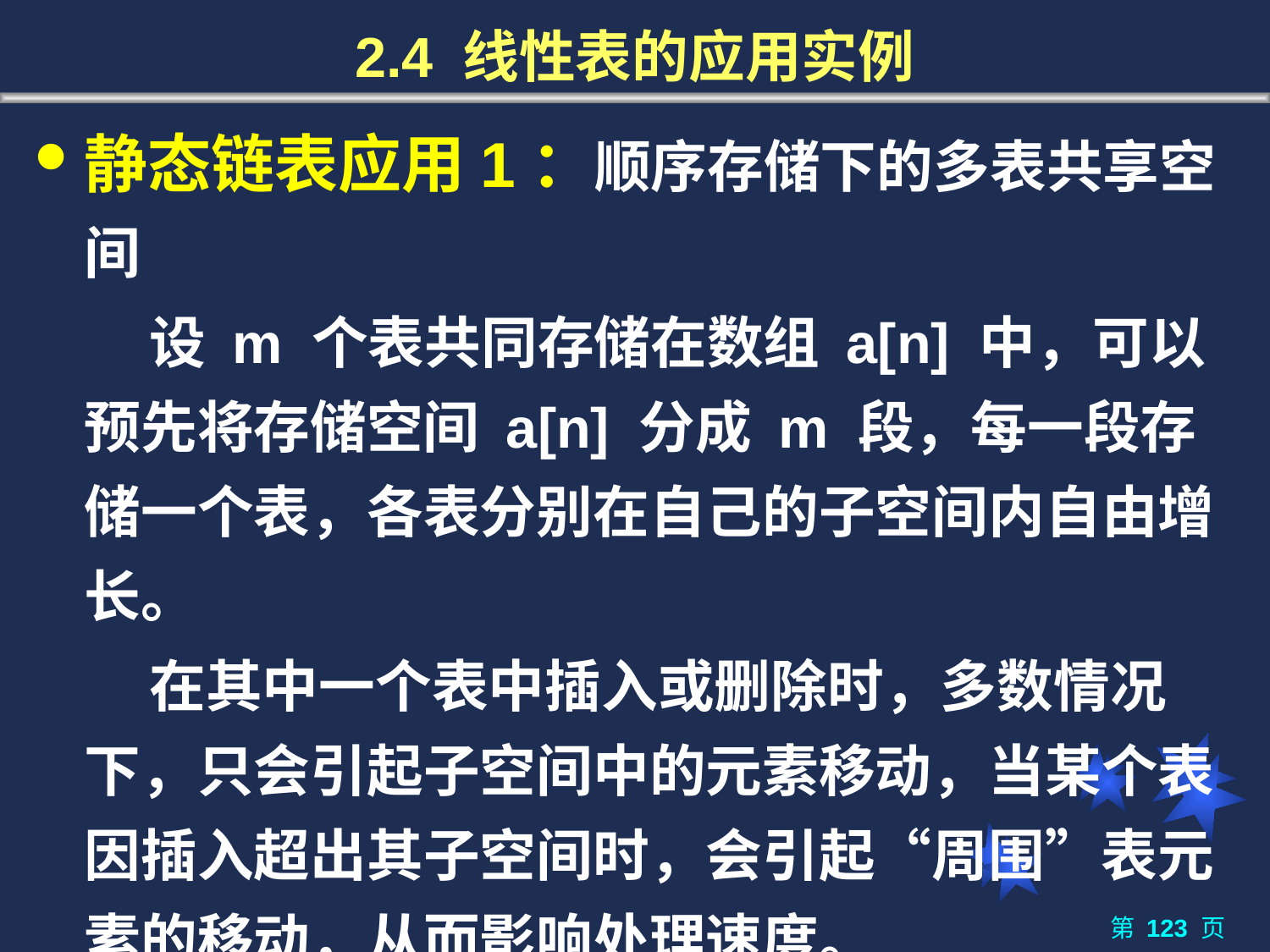

# 2.4 线性表的应用实例
静态链表应用1：顺序存储下的多表共享空间
	    设 m 个表共同存储在数组 a[n] 中，可以预先将存储空间 a[n] 分成 m 段，每一段存储一个表，各表分别在自己的子空间内自由增长。
	    在其中一个表中插入或删除时，多数情况下，只会引起子空间中的元素移动，当某个表因插入超出其子空间时，会引起“周围”表元素的移动，从而影响处理速度。
第 123 页